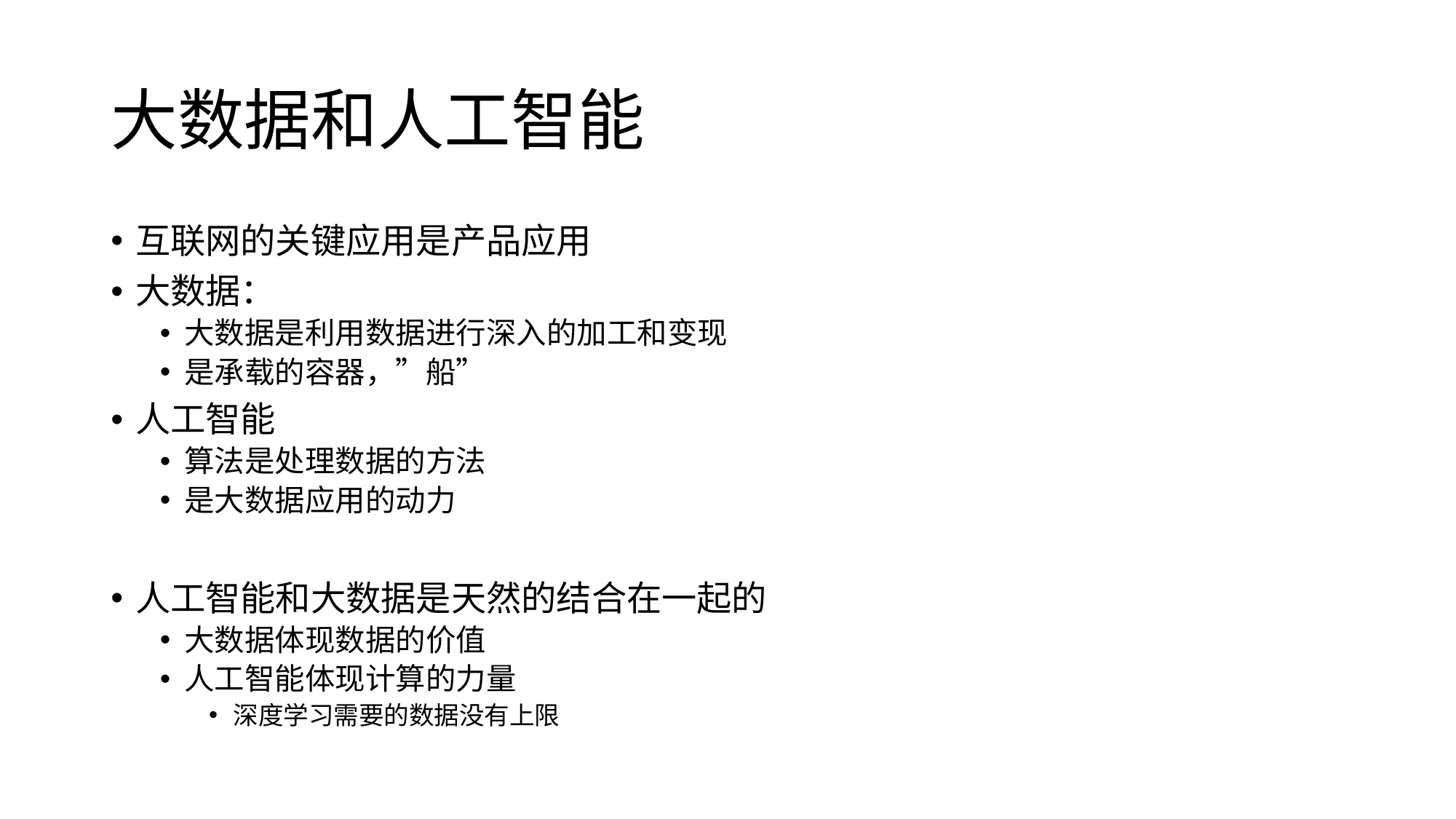

# 大数据和人工智能
互联网的关键应用是产品应用
大数据：
大数据是利用数据进行深入的加工和变现
是承载的容器，”船”
人工智能
算法是处理数据的方法
是大数据应用的动力

人工智能和大数据是天然的结合在一起的
大数据体现数据的价值
人工智能体现计算的力量
深度学习需要的数据没有上限